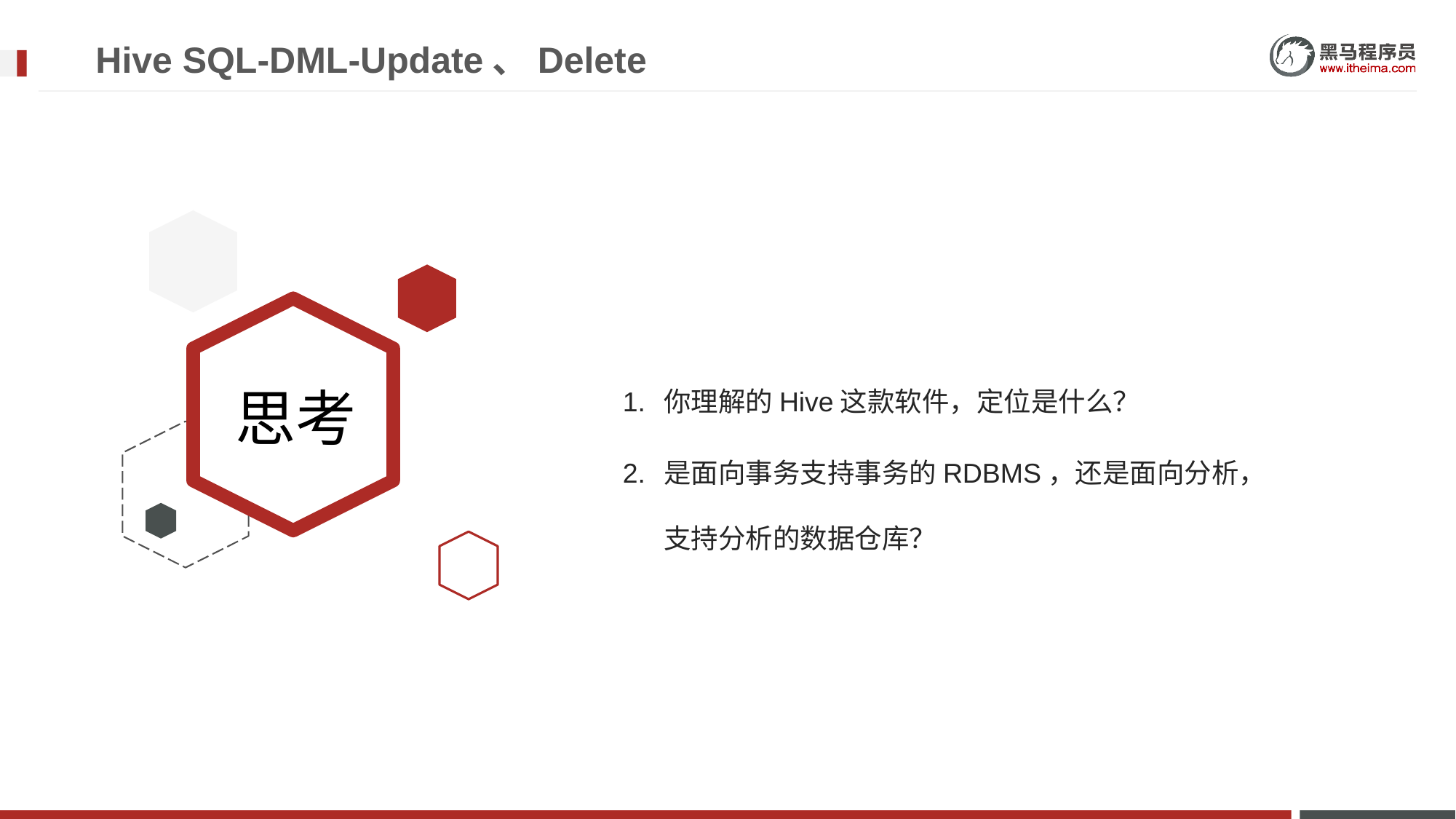

# Hive SQL-DML-Update、Delete
你理解的Hive这款软件，定位是什么？
是面向事务支持事务的RDBMS，还是面向分析，支持分析的数据仓库？